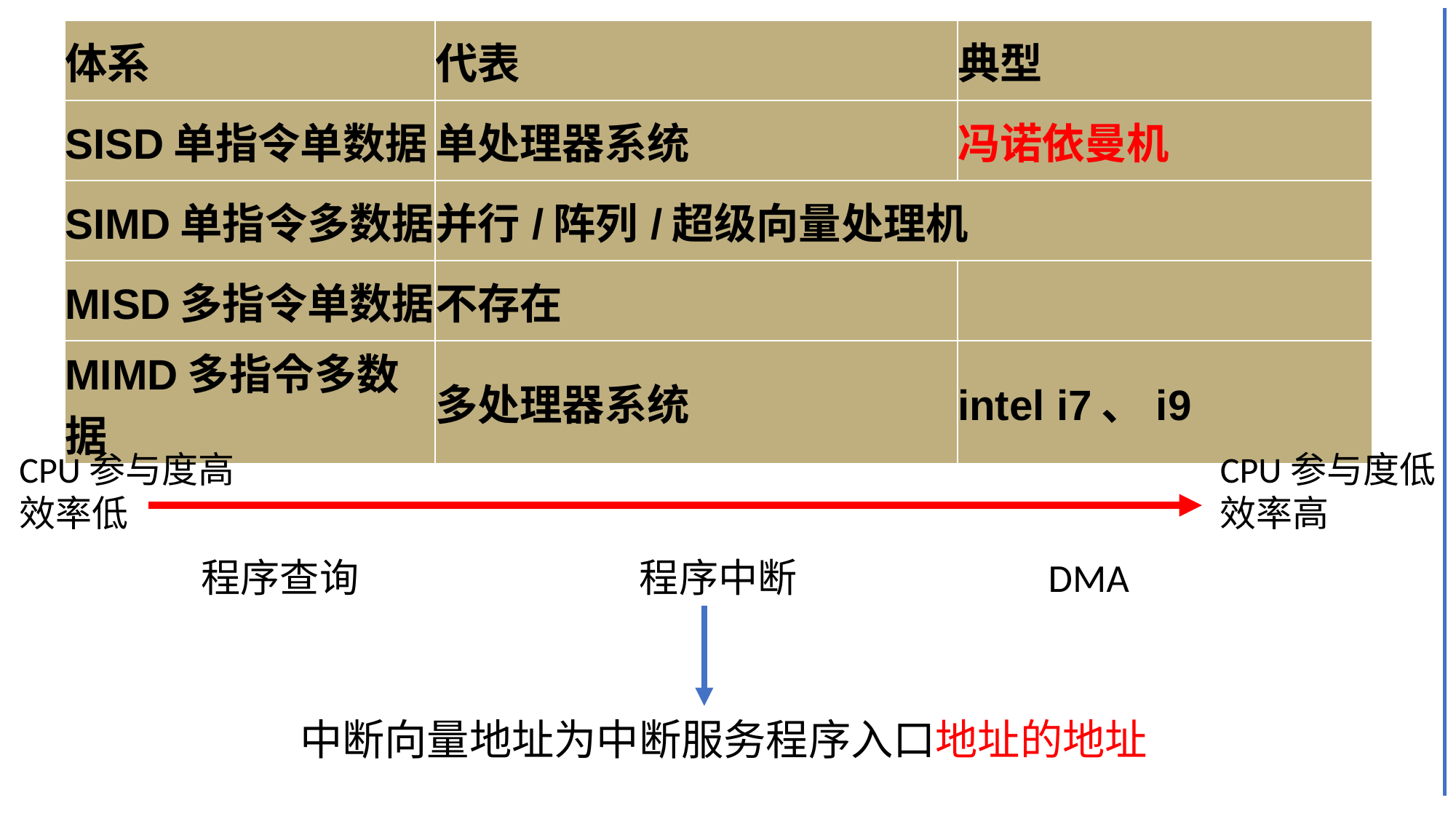

| 体系 | 代表 | 典型 |
| --- | --- | --- |
| SISD单指令单数据 | 单处理器系统 | 冯诺依曼机 |
| SIMD单指令多数据 | 并行/阵列/超级向量处理机 |  |
| MISD多指令单数据 | 不存在 |  |
| MIMD多指令多数据 | 多处理器系统 | intel i7、i9 |
CPU参与度低
效率高
CPU参与度高
效率低
程序中断
 DMA
程序查询
中断向量地址为中断服务程序入口地址的地址